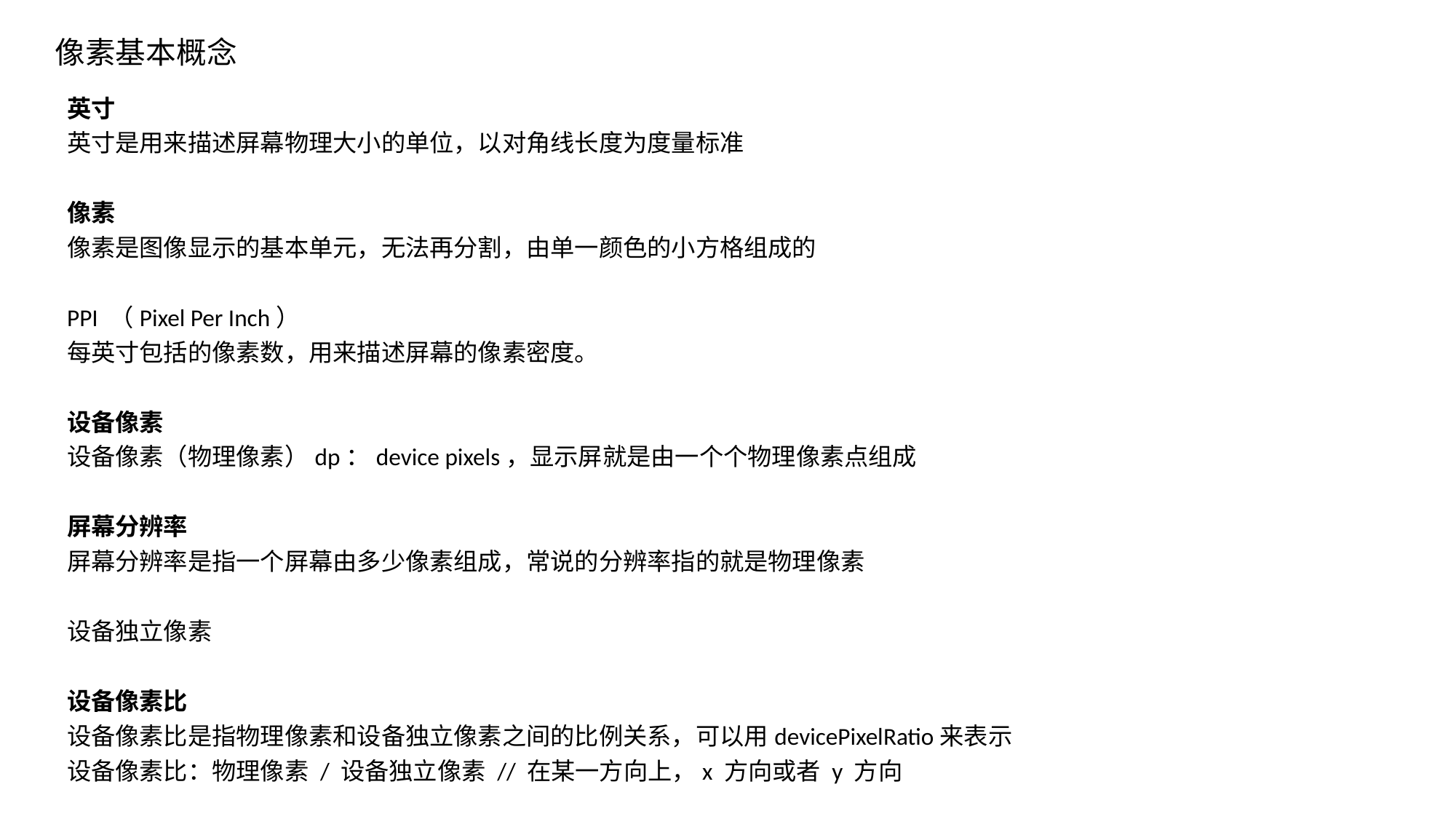

# 像素基本概念
英寸
英寸是用来描述屏幕物理大小的单位，以对角线长度为度量标准

像素
像素是图像显示的基本单元，无法再分割，由单一颜色的小方格组成的

PPI （Pixel Per Inch）
每英寸包括的像素数，用来描述屏幕的像素密度。

设备像素
设备像素（物理像素）dp：device pixels，显示屏就是由一个个物理像素点组成

屏幕分辨率
屏幕分辨率是指一个屏幕由多少像素组成，常说的分辨率指的就是物理像素

设备独立像素

设备像素比
设备像素比是指物理像素和设备独立像素之间的比例关系，可以用devicePixelRatio来表示
设备像素比：物理像素 / 设备独立像素 // 在某一方向上，x 方向或者 y 方向